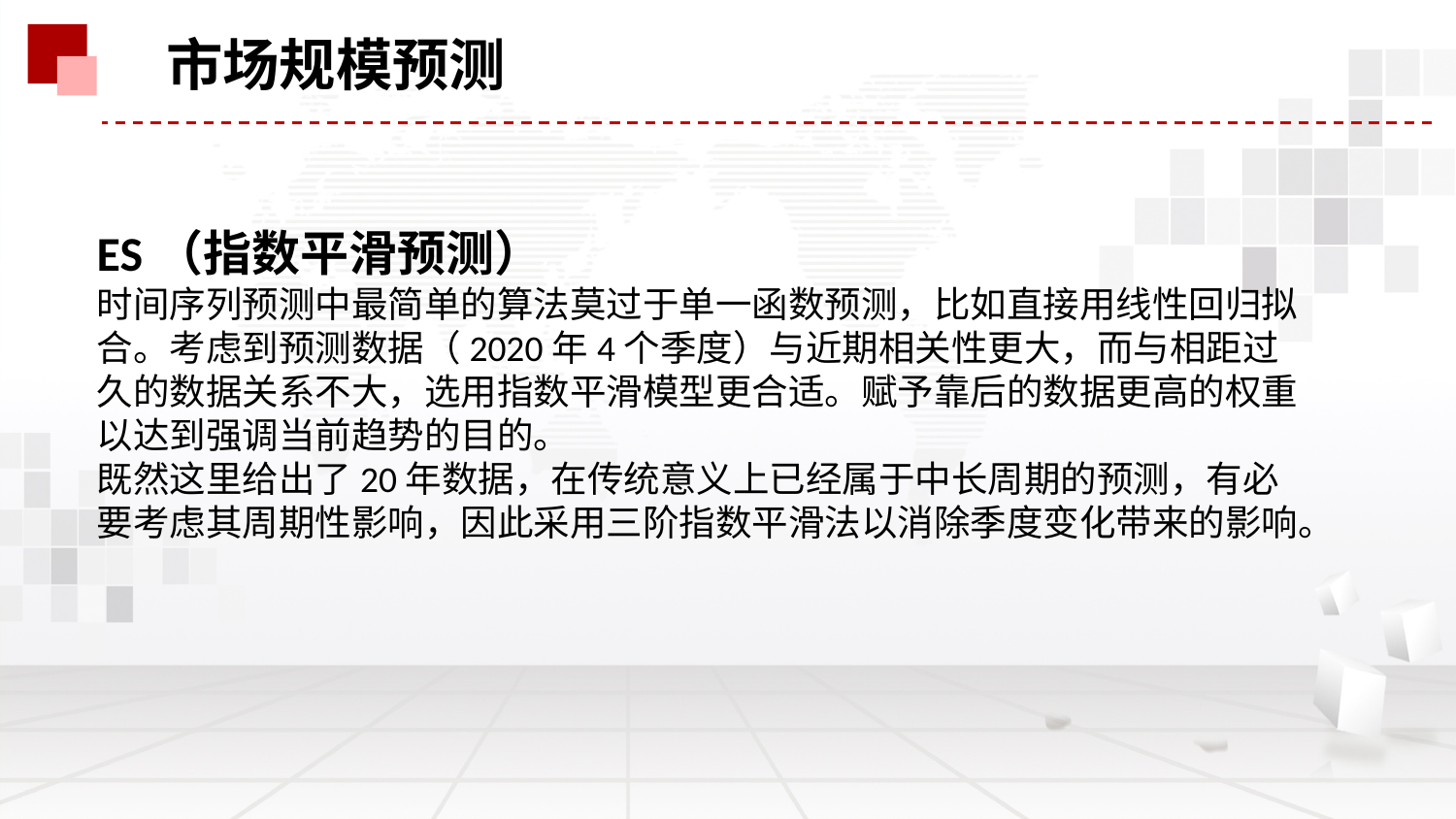

市场规模预测
ES（指数平滑预测）
时间序列预测中最简单的算法莫过于单一函数预测，比如直接用线性回归拟合。考虑到预测数据（2020年4个季度）与近期相关性更大，而与相距过久的数据关系不大，选用指数平滑模型更合适。赋予靠后的数据更高的权重以达到强调当前趋势的目的。既然这里给出了20年数据，在传统意义上已经属于中长周期的预测，有必要考虑其周期性影响，因此采用三阶指数平滑法以消除季度变化带来的影响。